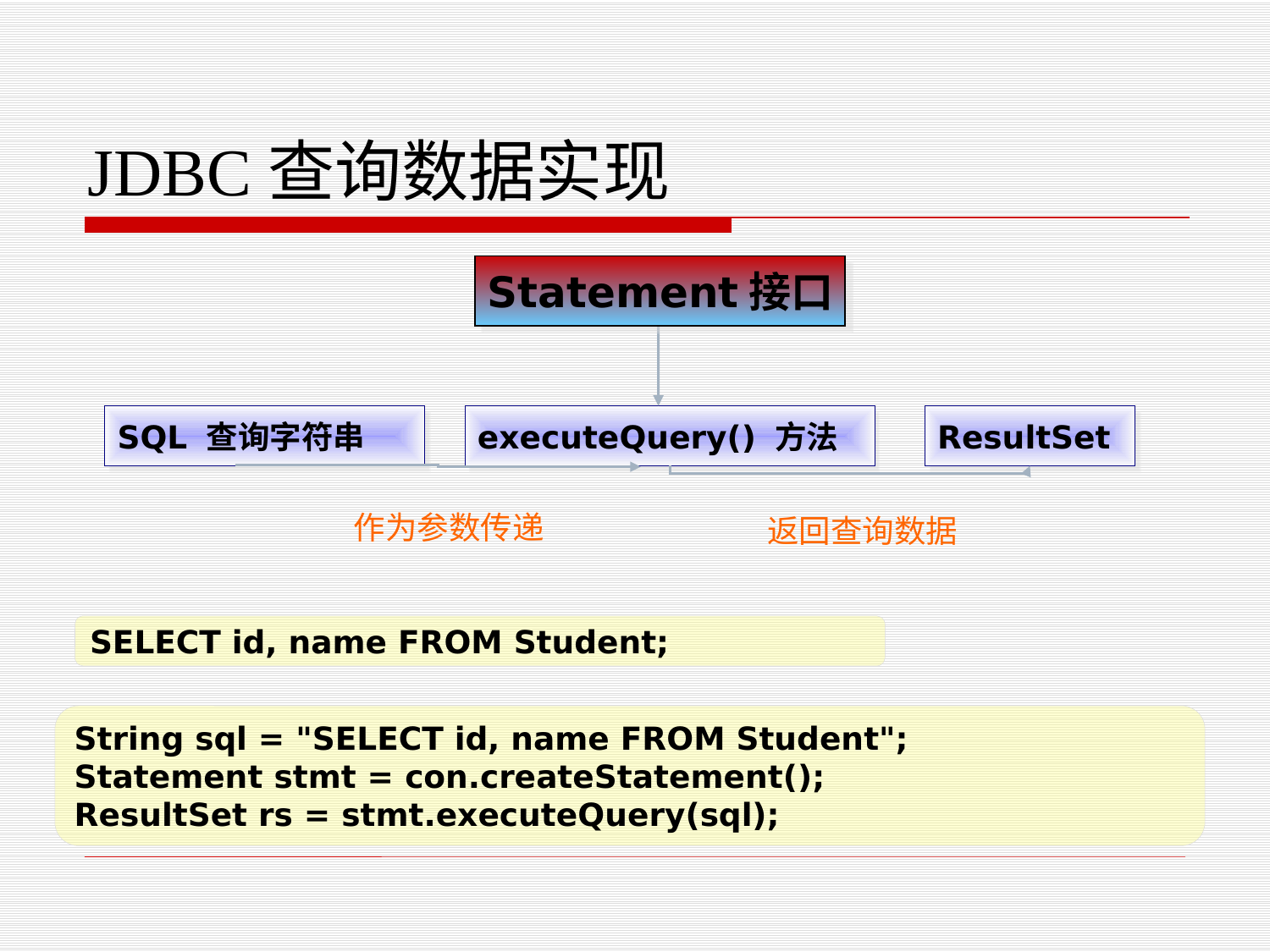

# JDBC查询数据实现
Statement接口

SQL 查询字符串
executeQuery() 方法
ResultSet
作为参数传递
返回查询数据
SELECT id, name FROM Student;

String sql = "SELECT id, name FROM Student";
Statement stmt = con.createStatement();
ResultSet rs = stmt.executeQuery(sql);